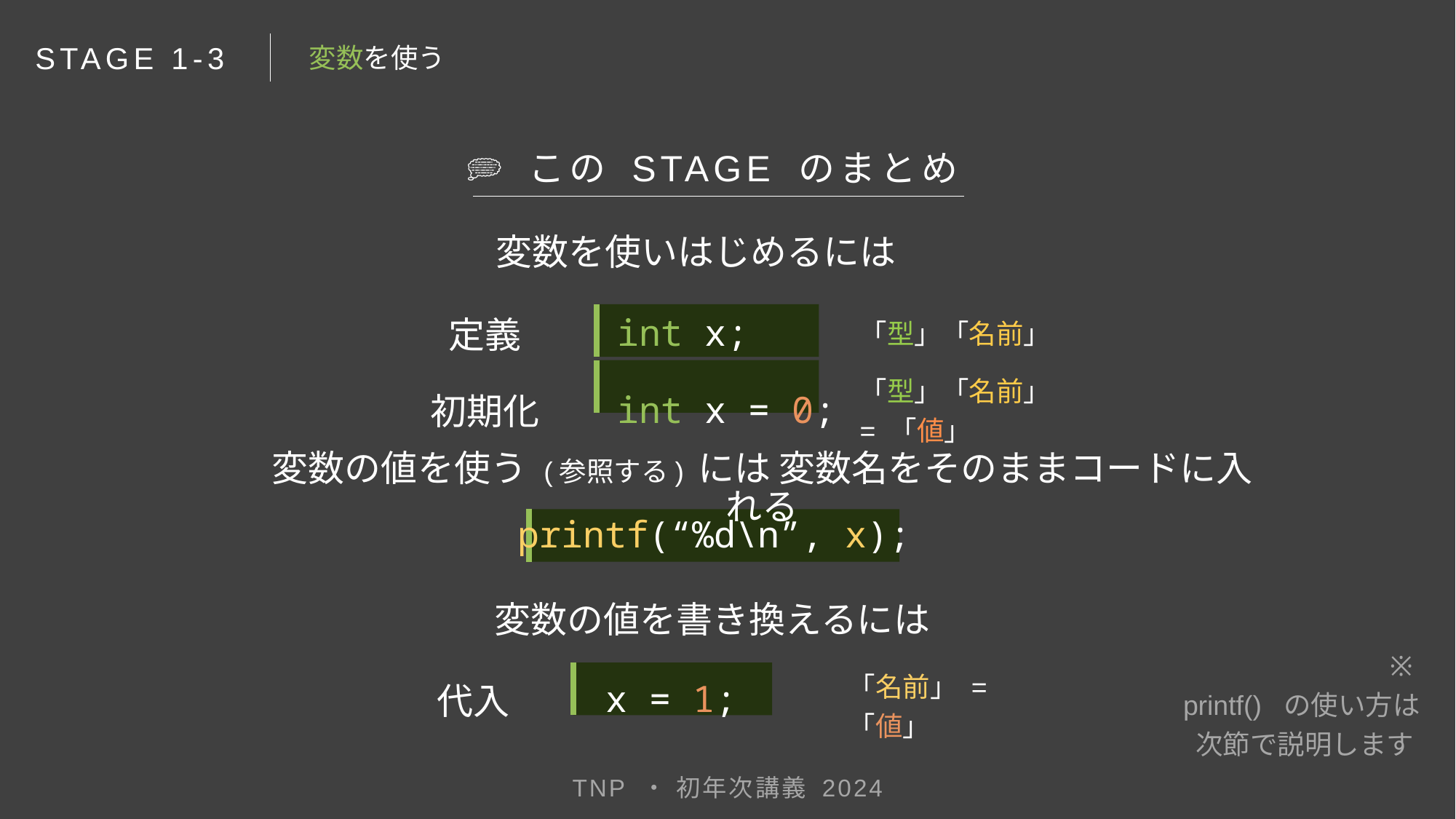

STAGE 1-3
変数を使う
💭 この STAGE のまとめ
変数を使いはじめるには
| 定義 | int x; | 「型」「名前」 |
| --- | --- | --- |
| 初期化 | int x = 0; | 「型」「名前」 = 「値」 |

変数の値を使う (参照する) には 変数名をそのままコードに入れる

 printf(“%d\n”, x);

変数の値を書き換えるには
※
printf()  の使い方は
次節で説明します
| 代入 | x = 1; | 「名前」 = 「値」 |
| --- | --- | --- |